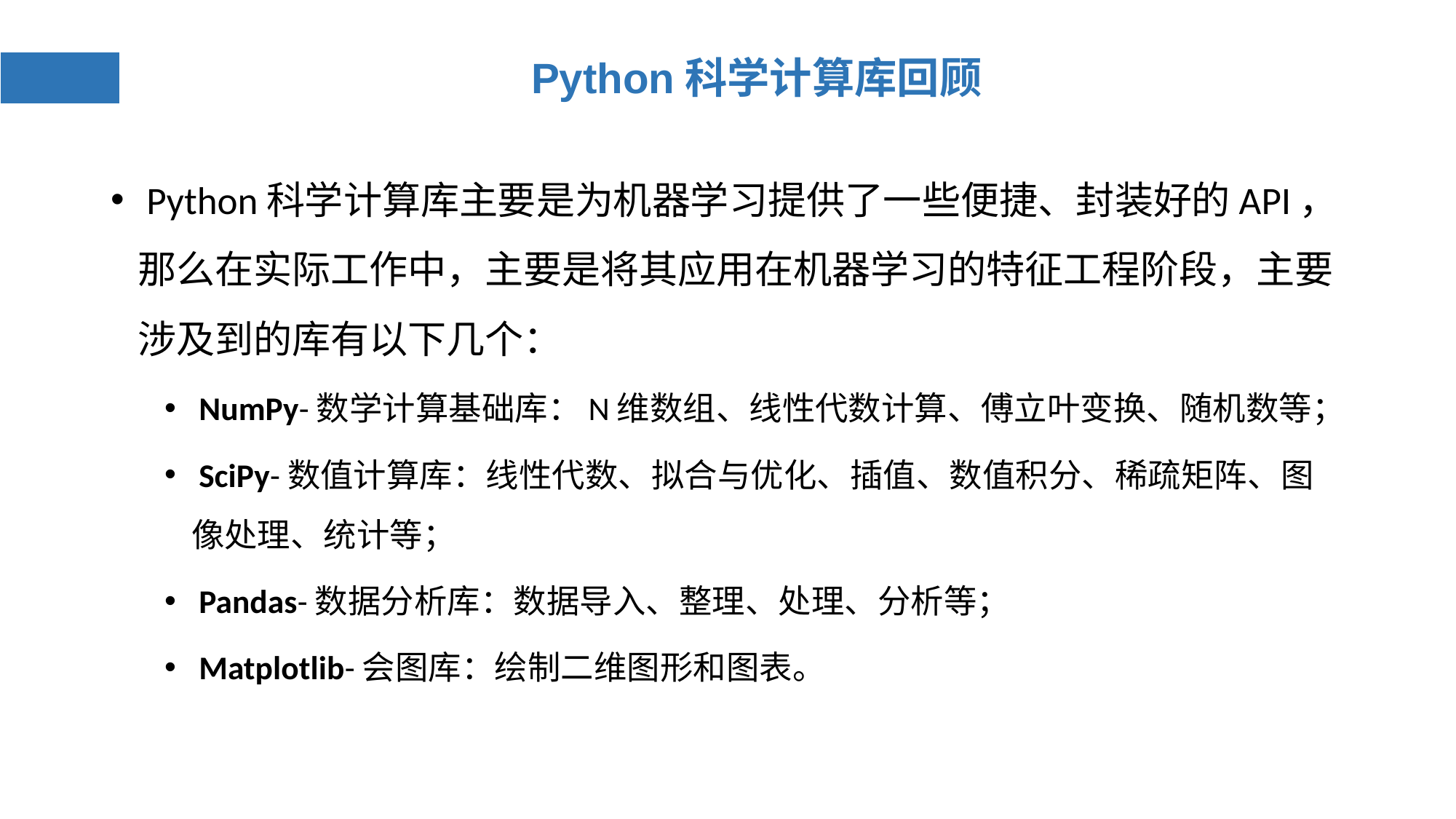

# Python科学计算库回顾
 Python科学计算库主要是为机器学习提供了一些便捷、封装好的API，那么在实际工作中，主要是将其应用在机器学习的特征工程阶段，主要涉及到的库有以下几个：
 NumPy-数学计算基础库：N维数组、线性代数计算、傅立叶变换、随机数等；
 SciPy-数值计算库：线性代数、拟合与优化、插值、数值积分、稀疏矩阵、图像处理、统计等；
 Pandas-数据分析库：数据导入、整理、处理、分析等；
 Matplotlib-会图库：绘制二维图形和图表。